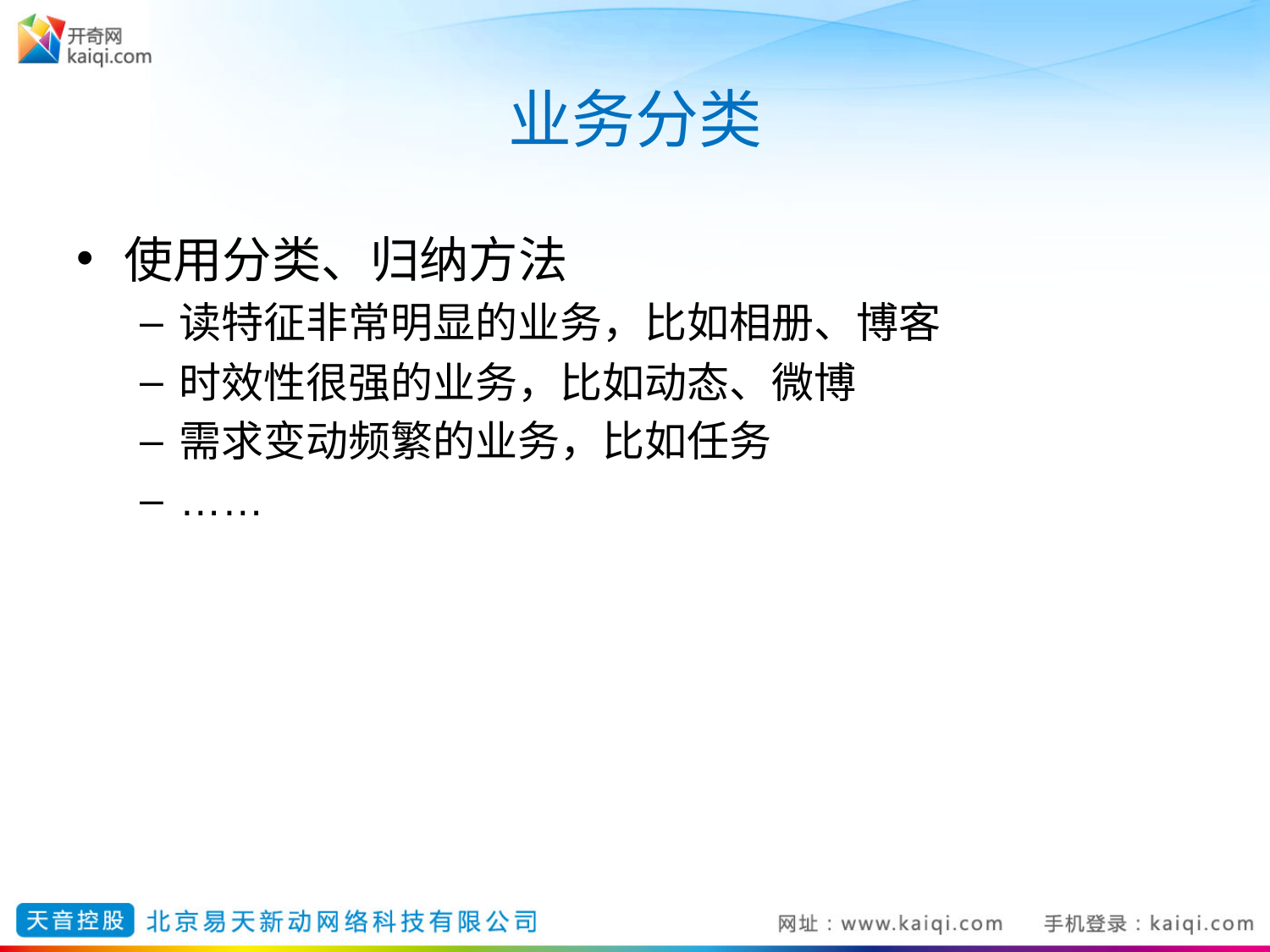

# 业务分类
使用分类、归纳方法
读特征非常明显的业务，比如相册、博客
时效性很强的业务，比如动态、微博
需求变动频繁的业务，比如任务
……